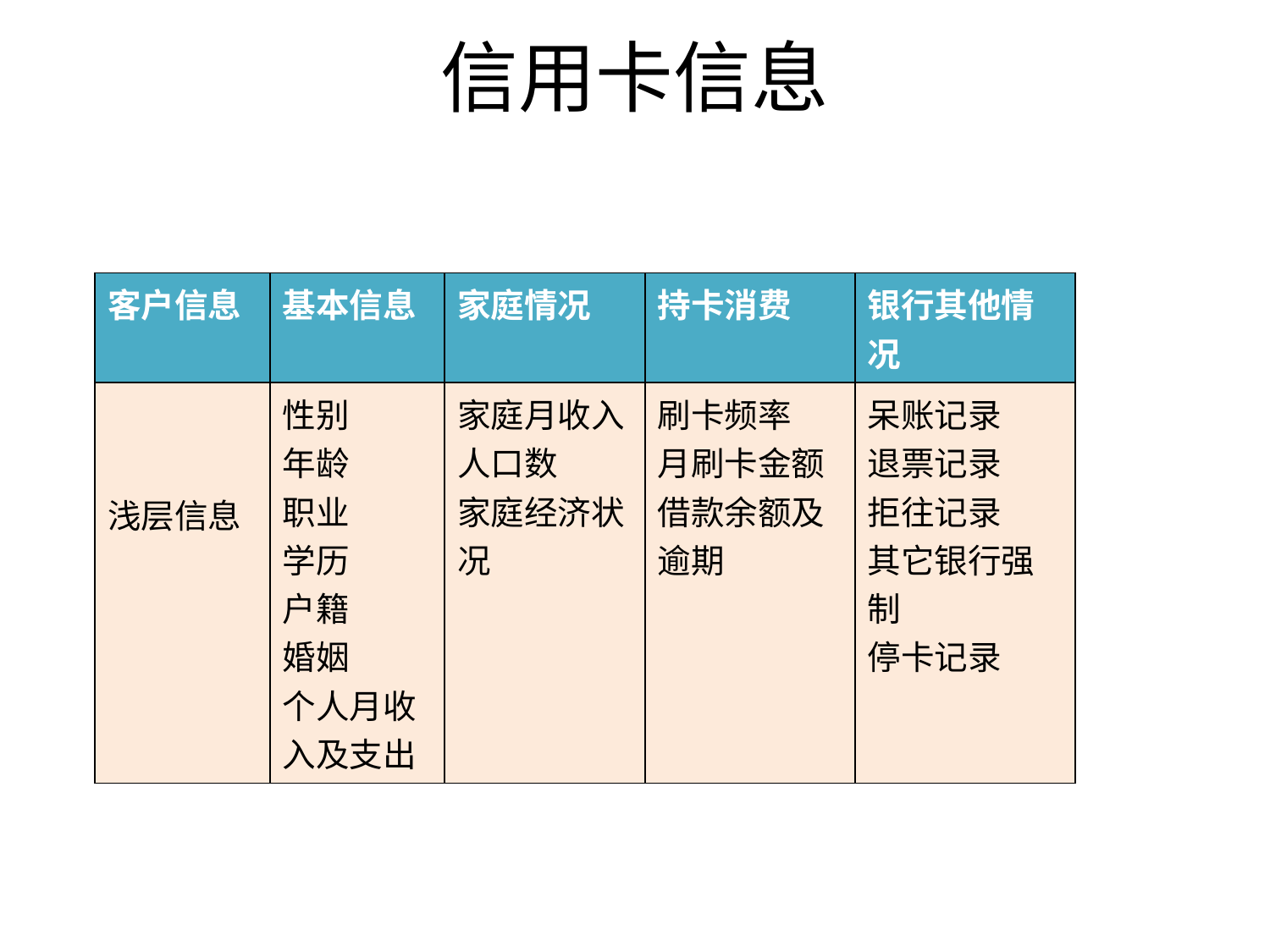

# 信用卡信息
| 客户信息 | 基本信息 | 家庭情况 | 持卡消费 | 银行其他情况 |
| --- | --- | --- | --- | --- |
| 浅层信息 | 性别 年龄 职业 学历 户籍 婚姻 个人月收入及支出 | 家庭月收入 人口数 家庭经济状况 | 刷卡频率 月刷卡金额借款余额及逾期 | 呆账记录 退票记录 拒往记录 其它银行强制 停卡记录 |